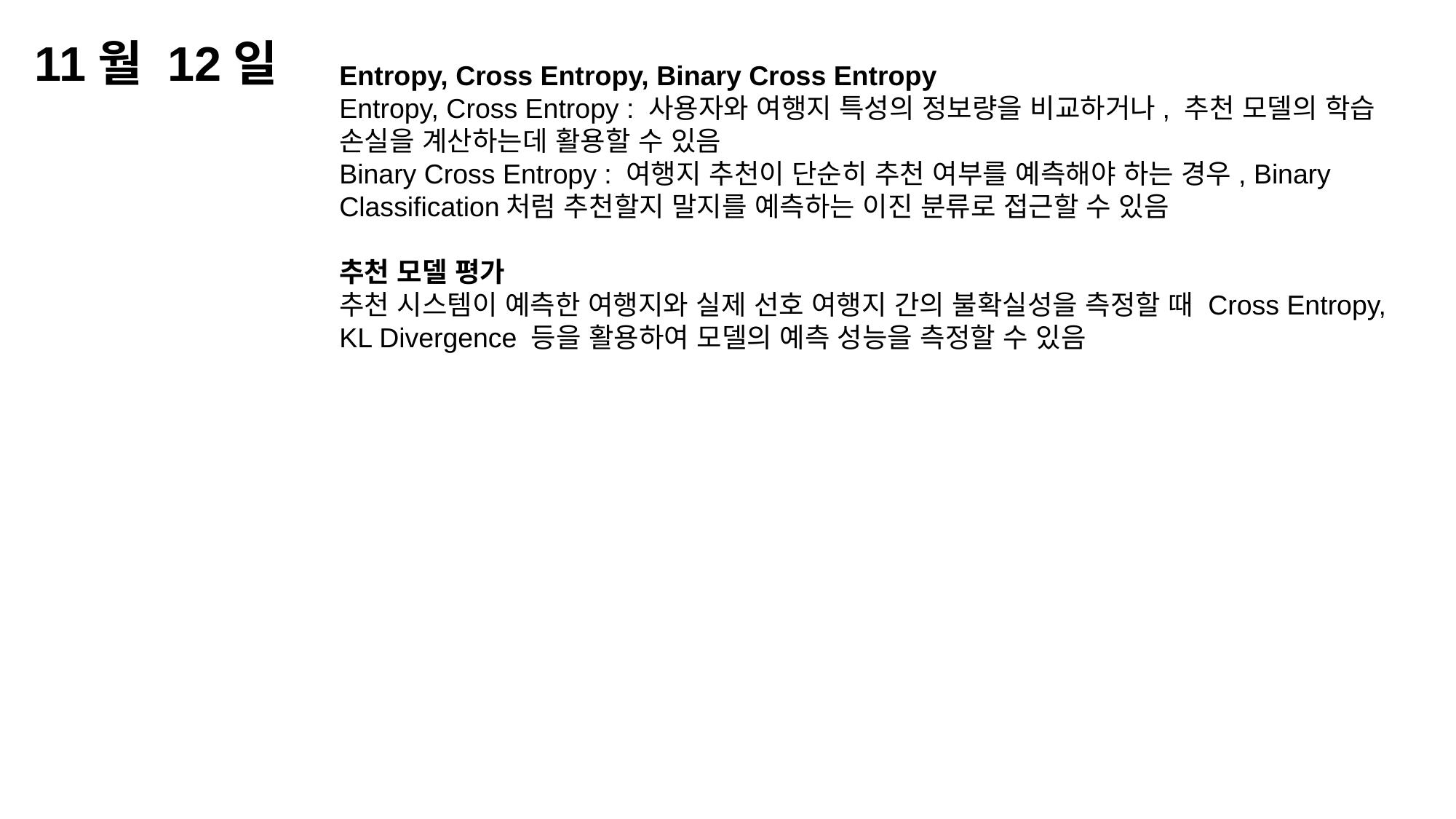

11월 12일
Entropy, Cross Entropy, Binary Cross Entropy
Entropy, Cross Entropy : 사용자와 여행지 특성의 정보량을 비교하거나, 추천 모델의 학습 손실을 계산하는데 활용할 수 있음
Binary Cross Entropy : 여행지 추천이 단순히 추천 여부를 예측해야 하는 경우, Binary Classification처럼 추천할지 말지를 예측하는 이진 분류로 접근할 수 있음

추천 모델 평가
추천 시스템이 예측한 여행지와 실제 선호 여행지 간의 불확실성을 측정할 때 Cross Entropy, KL Divergence 등을 활용하여 모델의 예측 성능을 측정할 수 있음